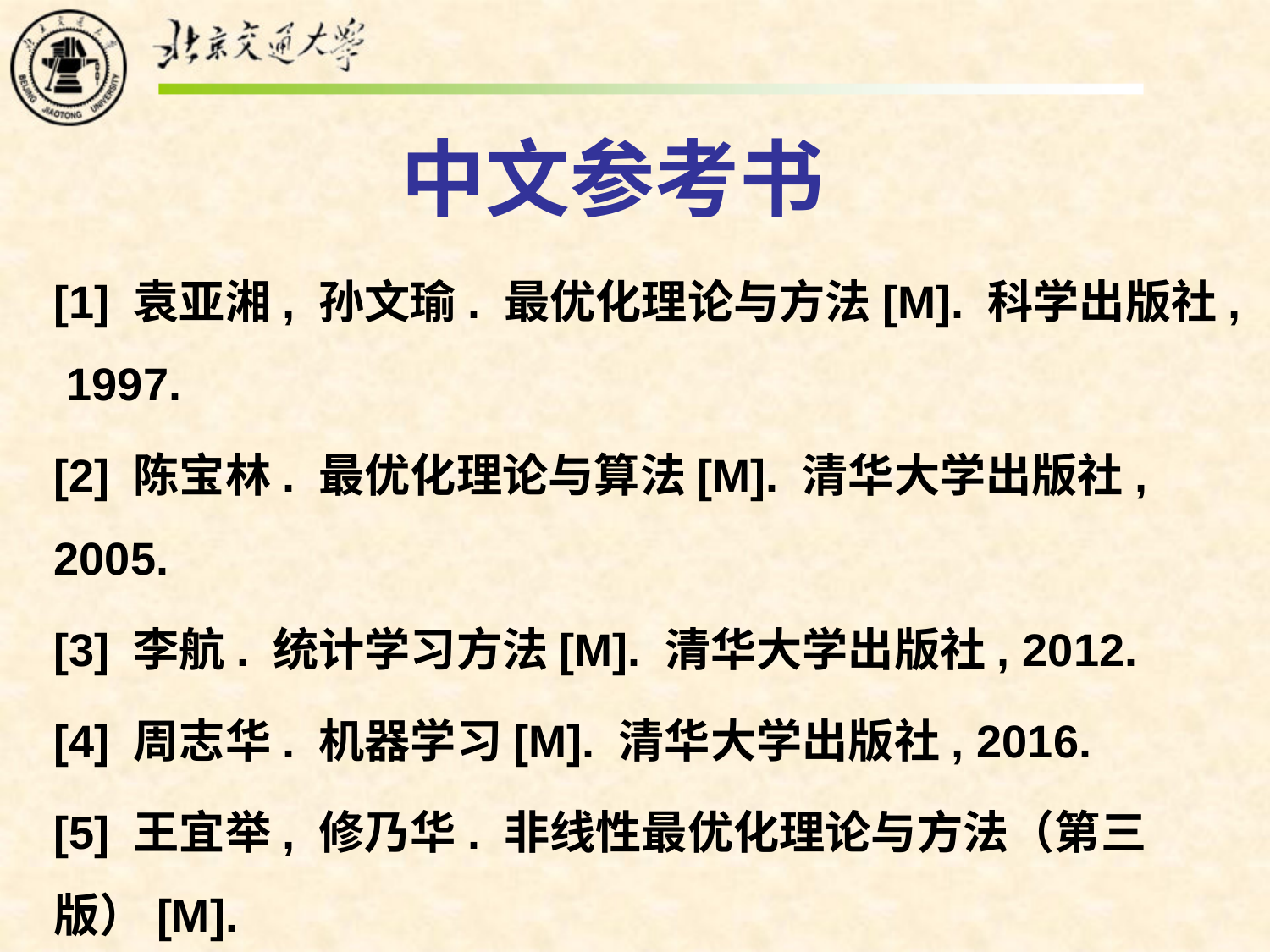

# 中文参考书
[1] 袁亚湘, 孙文瑜. 最优化理论与方法[M]. 科学出版社, 1997.
[2] 陈宝林. 最优化理论与算法[M]. 清华大学出版社, 2005.
[3] 李航. 统计学习方法[M]. 清华大学出版社, 2012.
[4] 周志华. 机器学习[M]. 清华大学出版社, 2016.
[5] 王宜举, 修乃华. 非线性最优化理论与方法（第三版）[M].
     科学出版社，2019.